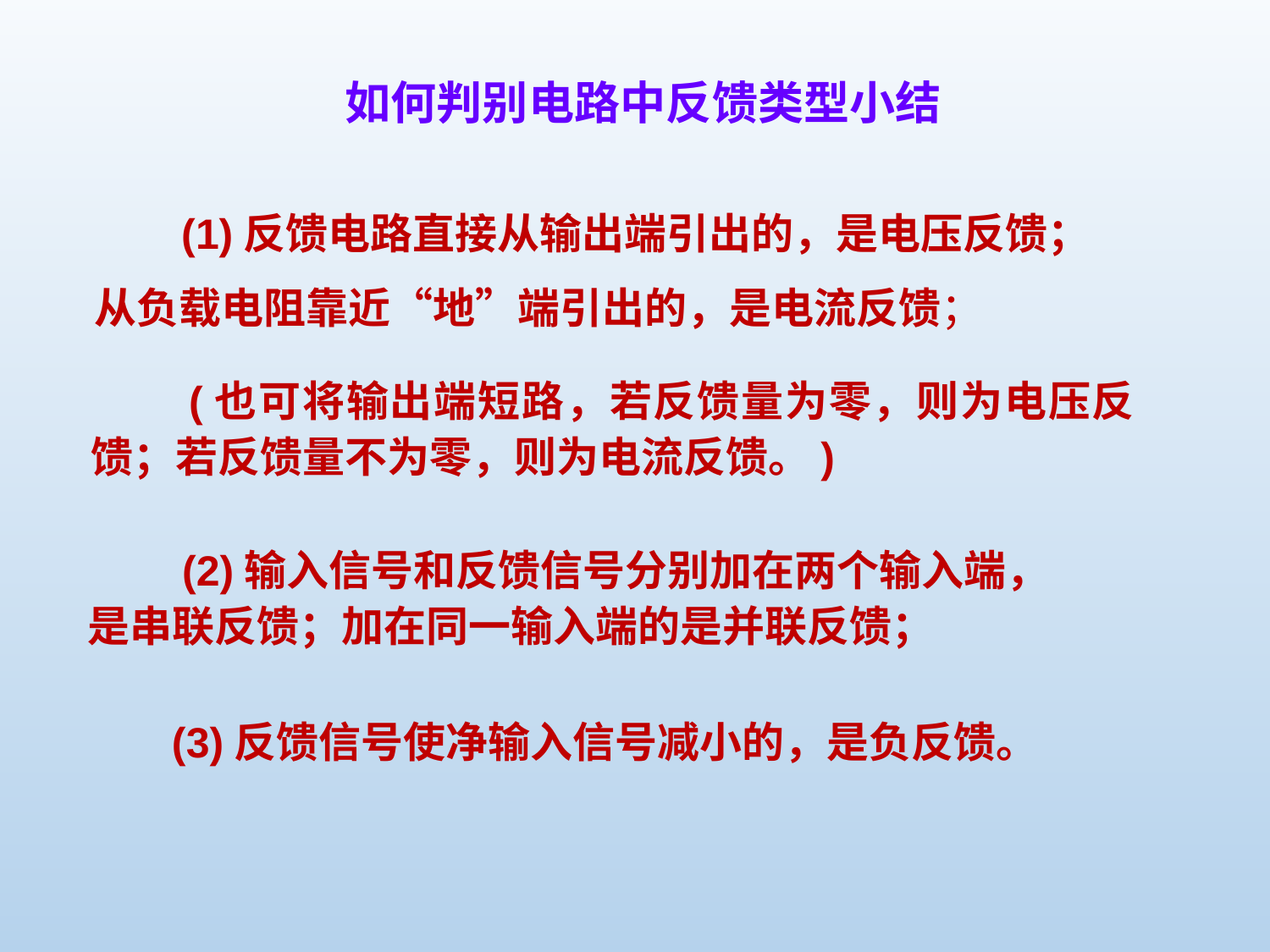

如何判别电路中反馈类型小结
(1)反馈电路直接从输出端引出的，是电压反馈；
从负载电阻靠近“地”端引出的，是电流反馈；
　　(也可将输出端短路，若反馈量为零，则为电压反馈；若反馈量不为零，则为电流反馈。)
　　(2)输入信号和反馈信号分别加在两个输入端，
是串联反馈；加在同一输入端的是并联反馈；
(3)反馈信号使净输入信号减小的，是负反馈。